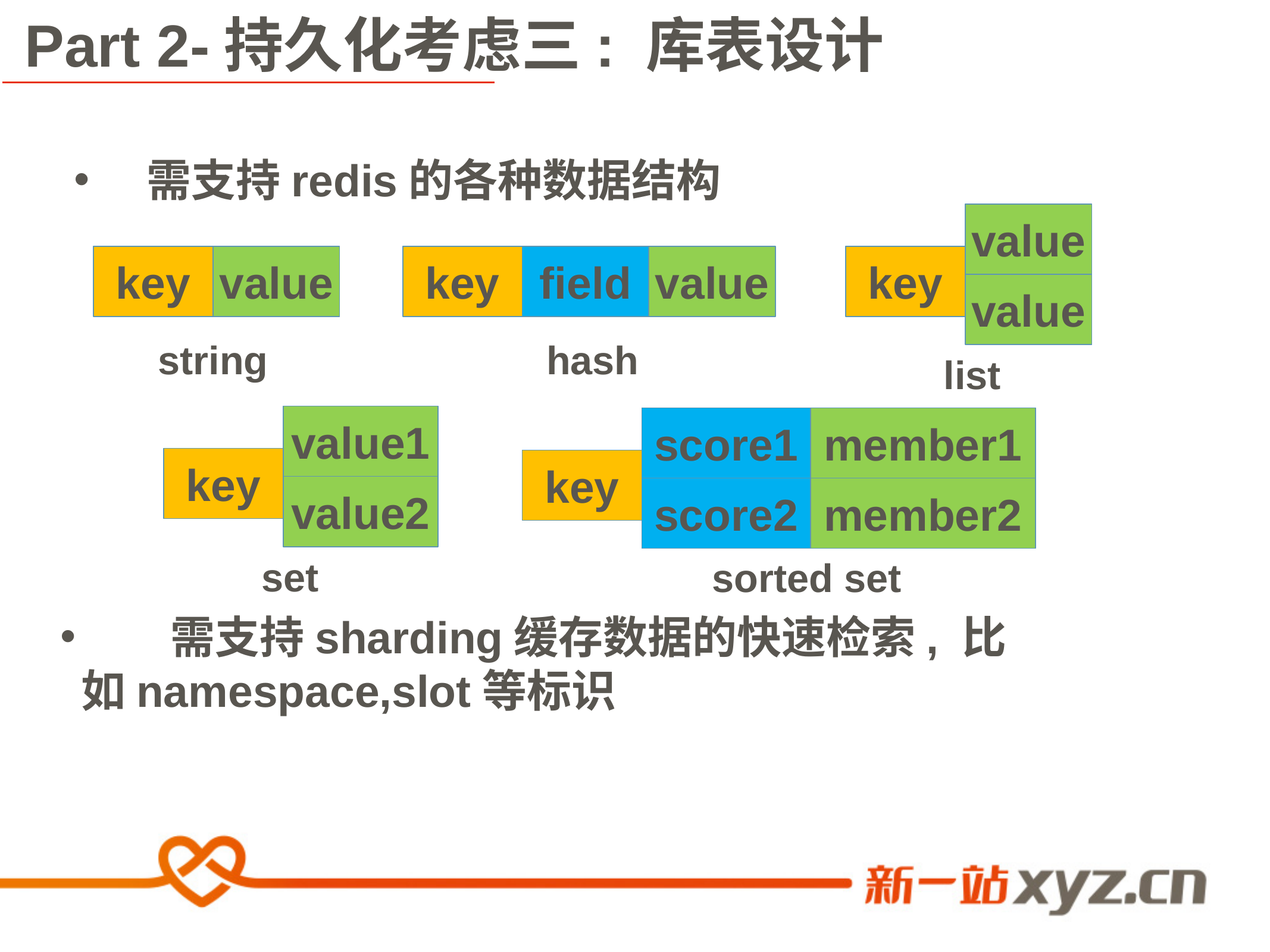

Part 2-持久化考虑三: 库表设计

需支持redis的各种数据结构

value
key
value
key
field
value
key
value
string
hash
list
value1
score1
member1
key
key
value2
score2
member2
set
sorted set
 	需支持sharding缓存数据的快速检索, 比如namespace,slot等标识